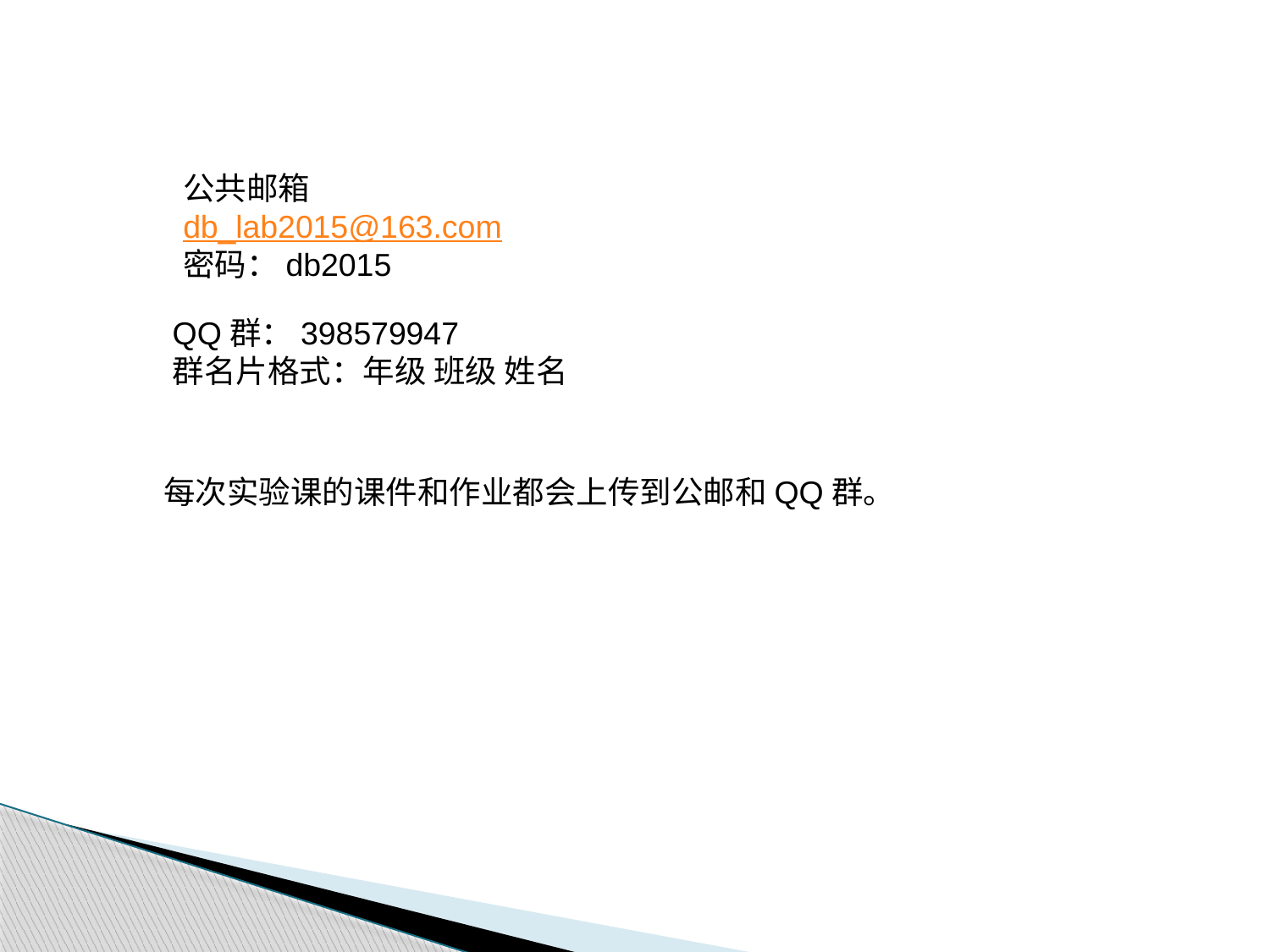

公共邮箱
db_lab2015@163.com
密码：db2015
QQ群：398579947
群名片格式：年级 班级 姓名
每次实验课的课件和作业都会上传到公邮和QQ群。